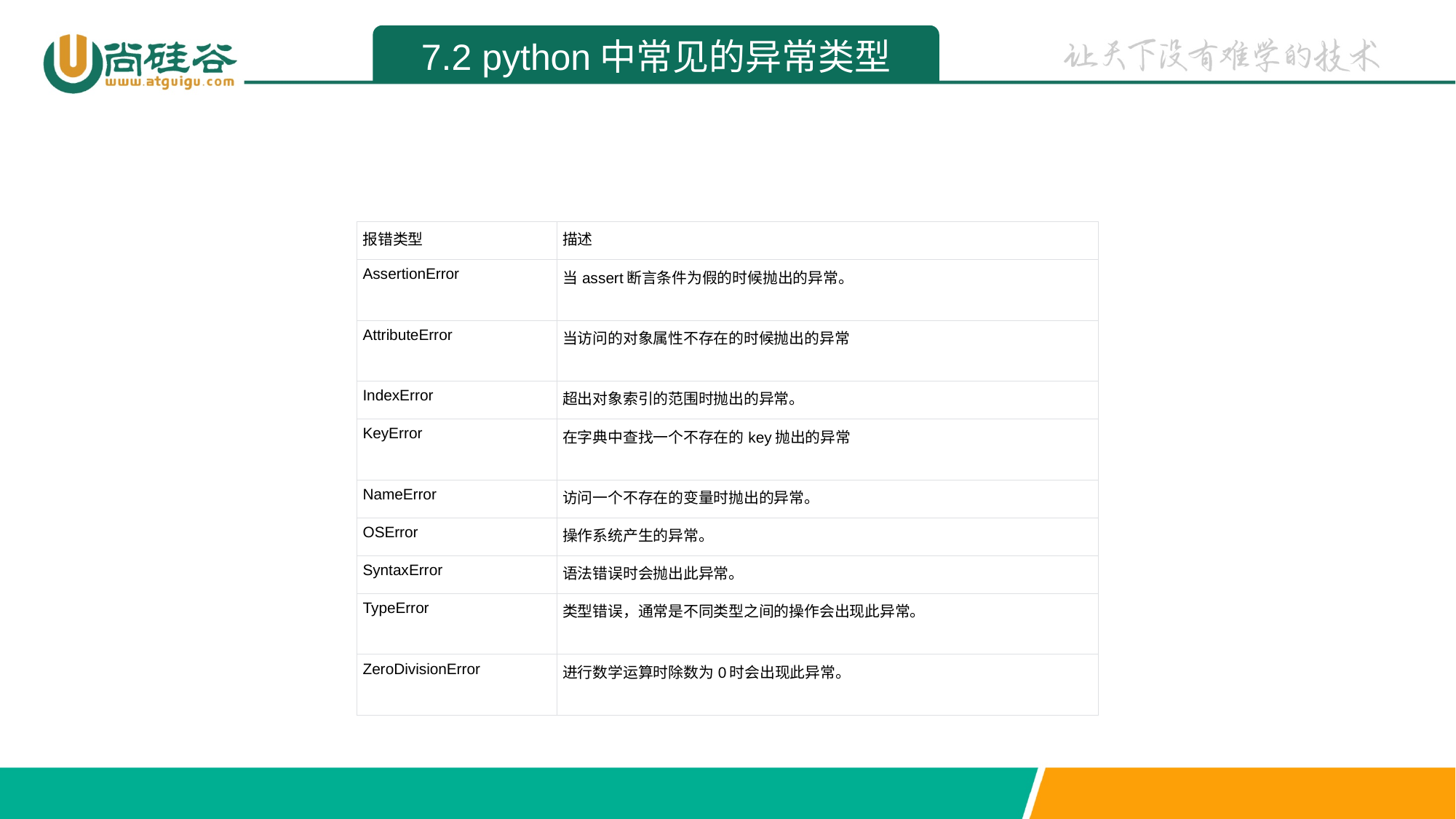

7.2 python中常见的异常类型
| 报错类型 | 描述 |
| --- | --- |
| AssertionError | 当assert断言条件为假的时候抛出的异常。 |
| AttributeError | 当访问的对象属性不存在的时候抛出的异常 |
| IndexError | 超出对象索引的范围时抛出的异常。 |
| KeyError | 在字典中查找一个不存在的key抛出的异常 |
| NameError | 访问一个不存在的变量时抛出的异常。 |
| OSError | 操作系统产生的异常。 |
| SyntaxError | 语法错误时会抛出此异常。 |
| TypeError | 类型错误，通常是不同类型之间的操作会出现此异常。 |
| ZeroDivisionError | 进行数学运算时除数为0时会出现此异常。 |